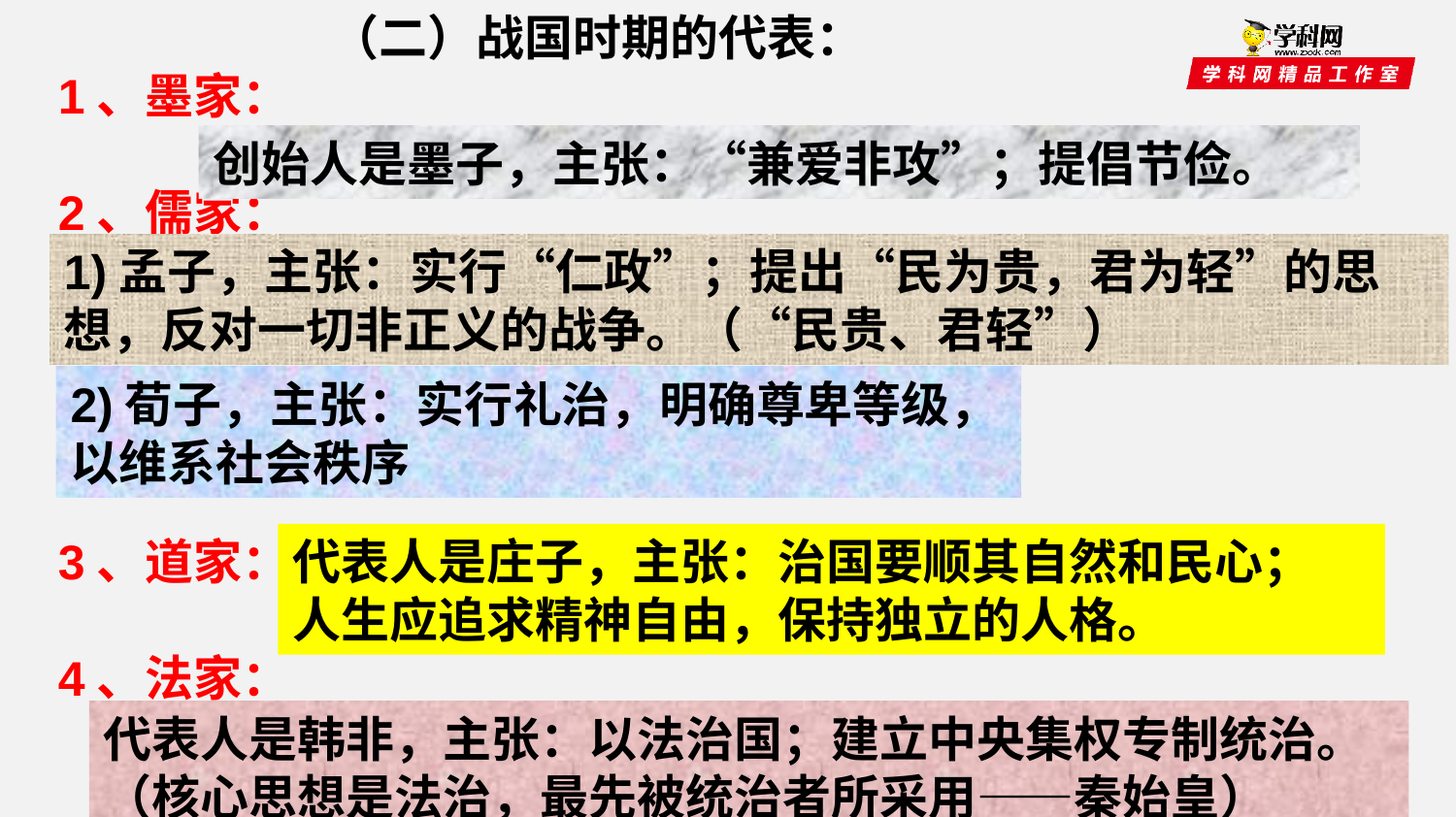

（二）战国时期的代表：
1、墨家：

2、儒家：

3、道家：

4、法家：
创始人是墨子，主张：“兼爱非攻”；提倡节俭。
1)孟子，主张：实行“仁政”；提出“民为贵，君为轻”的思想，反对一切非正义的战争。（“民贵、君轻”）
2)荀子，主张：实行礼治，明确尊卑等级，以维系社会秩序
代表人是庄子，主张：治国要顺其自然和民心；
人生应追求精神自由，保持独立的人格。
代表人是韩非，主张：以法治国；建立中央集权专制统治。（核心思想是法治，最先被统治者所采用——秦始皇）